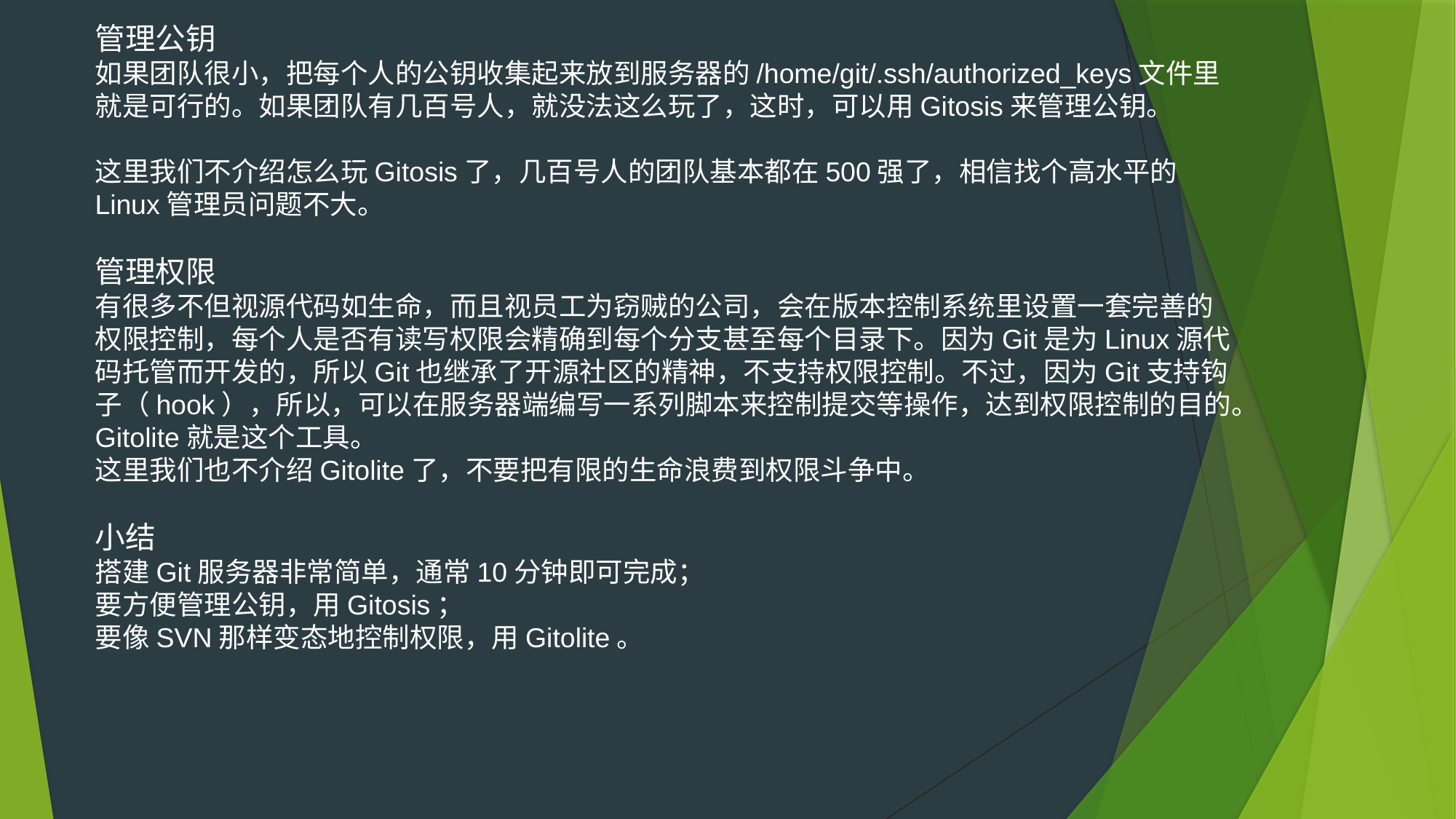

管理公钥
如果团队很小，把每个人的公钥收集起来放到服务器的/home/git/.ssh/authorized_keys文件里就是可行的。如果团队有几百号人，就没法这么玩了，这时，可以用Gitosis来管理公钥。

这里我们不介绍怎么玩Gitosis了，几百号人的团队基本都在500强了，相信找个高水平的Linux管理员问题不大。

管理权限
有很多不但视源代码如生命，而且视员工为窃贼的公司，会在版本控制系统里设置一套完善的权限控制，每个人是否有读写权限会精确到每个分支甚至每个目录下。因为Git是为Linux源代码托管而开发的，所以Git也继承了开源社区的精神，不支持权限控制。不过，因为Git支持钩子（hook），所以，可以在服务器端编写一系列脚本来控制提交等操作，达到权限控制的目的。Gitolite就是这个工具。
这里我们也不介绍Gitolite了，不要把有限的生命浪费到权限斗争中。

小结
搭建Git服务器非常简单，通常10分钟即可完成；
要方便管理公钥，用Gitosis；
要像SVN那样变态地控制权限，用Gitolite。